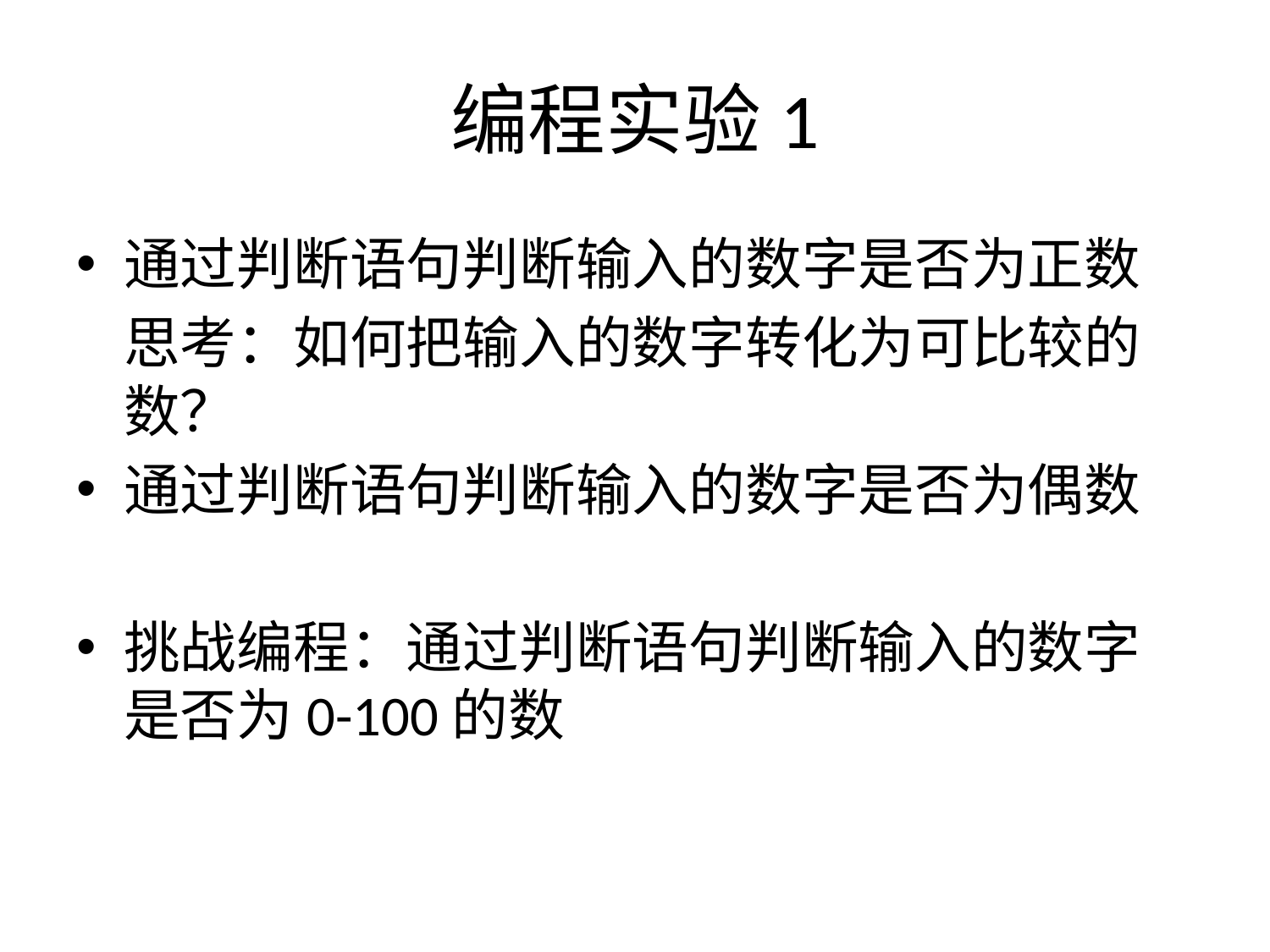

# 编程实验1
通过判断语句判断输入的数字是否为正数
	思考：如何把输入的数字转化为可比较的数？
通过判断语句判断输入的数字是否为偶数

挑战编程：通过判断语句判断输入的数字是否为0-100的数